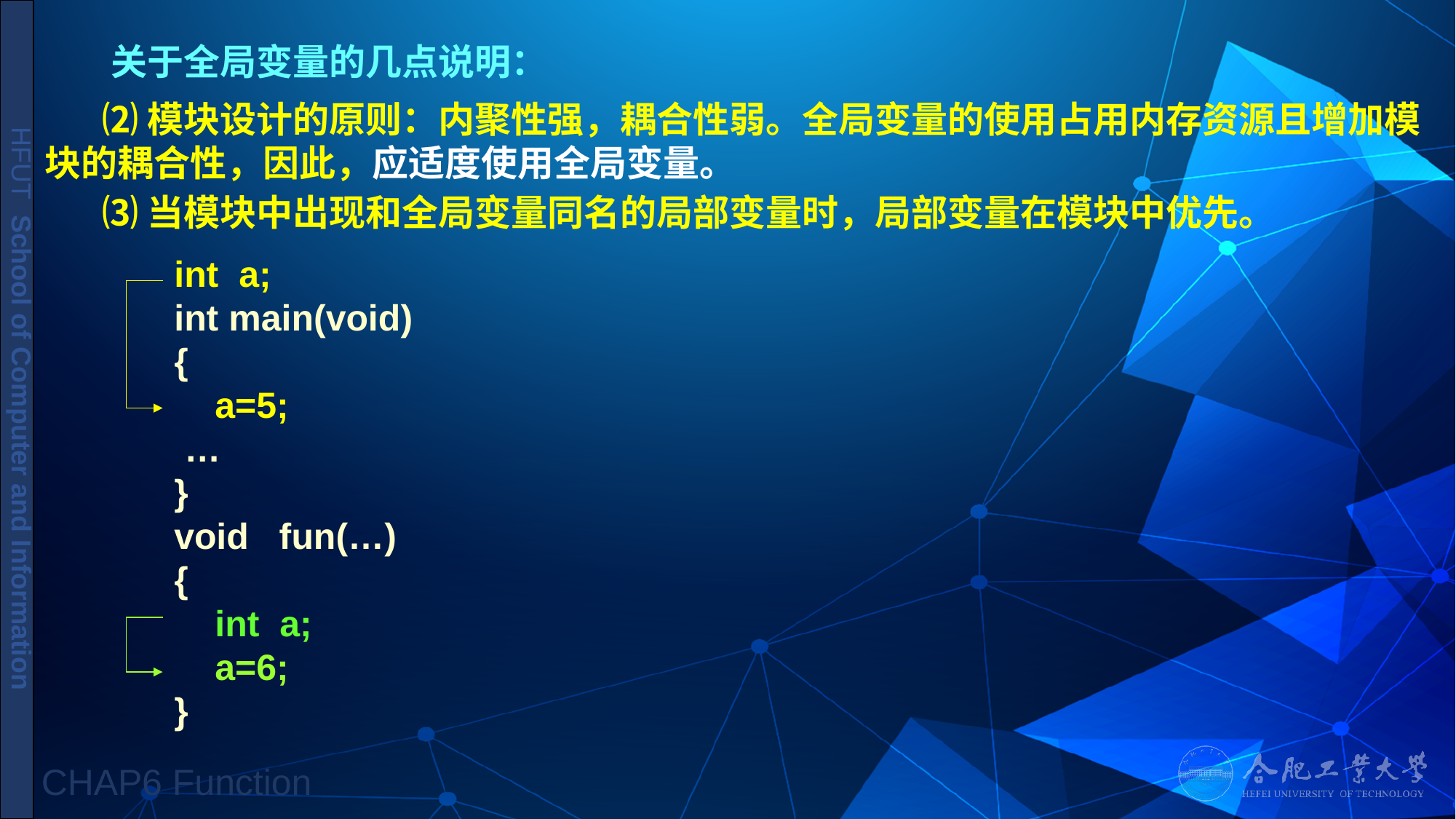

# 关于全局变量的几点说明：
       ⑵模块设计的原则：内聚性强，耦合性弱。全局变量的使用占用内存资源且增加模块的耦合性，因此，应适度使用全局变量。
       ⑶当模块中出现和全局变量同名的局部变量时，局部变量在模块中优先。
int  a;
int main(void)
{
    a=5;
 …
}
void   fun(…)
{
    int  a;
    a=6;
}